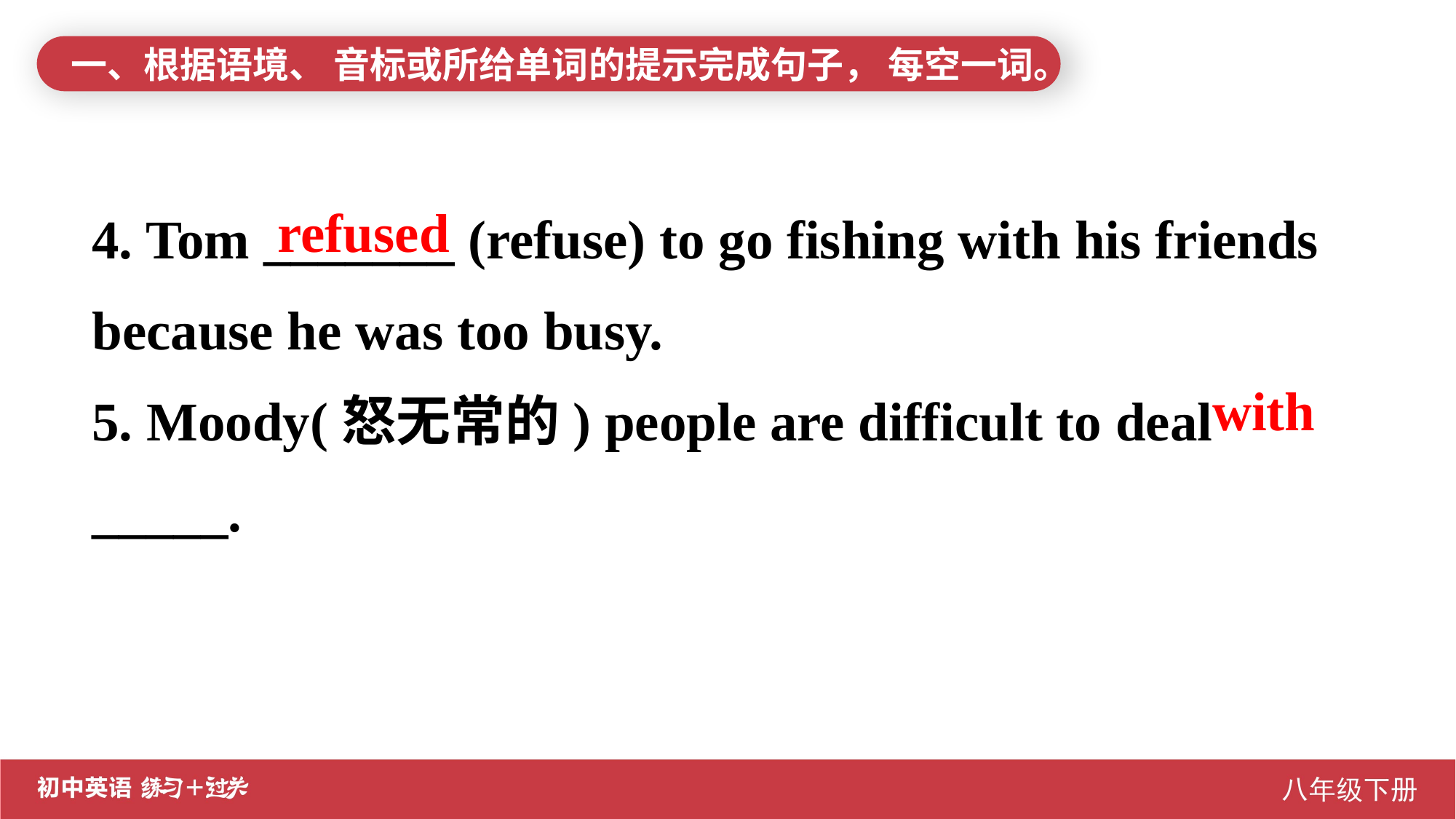

一、根据语境、 音标或所给单词的提示完成句子， 每空一词。
4. Tom _______ (refuse) to go fishing with his friends because he was too busy.
5. Moody(怒无常的) people are difficult to deal _____.

refused
with